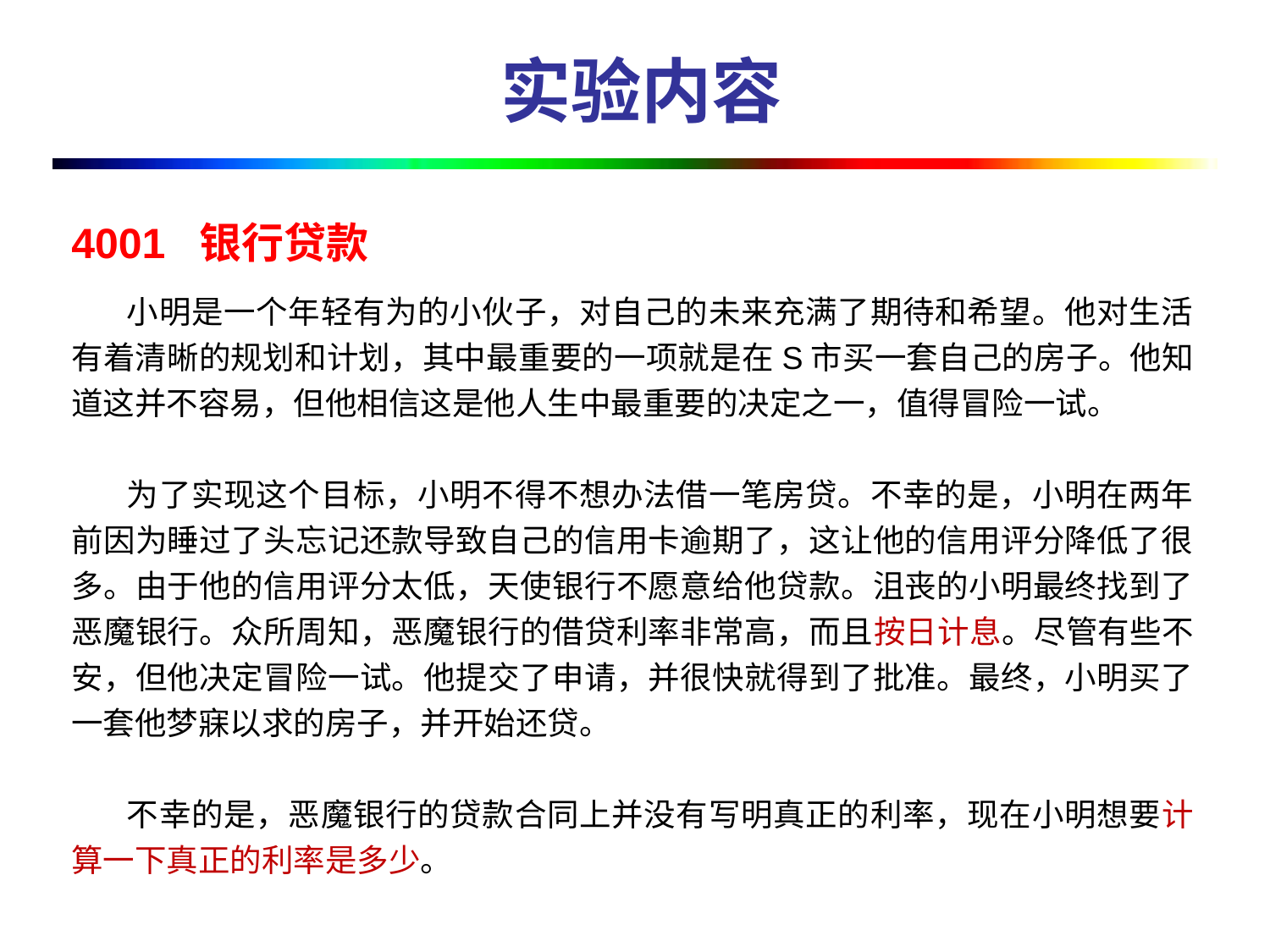

# 实验内容
4001  银行贷款

      小明是一个年轻有为的小伙子，对自己的未来充满了期待和希望。他对生活有着清晰的规划和计划，其中最重要的一项就是在S市买一套自己的房子。他知道这并不容易，但他相信这是他人生中最重要的决定之一，值得冒险一试。

      为了实现这个目标，小明不得不想办法借一笔房贷。不幸的是，小明在两年前因为睡过了头忘记还款导致自己的信用卡逾期了，这让他的信用评分降低了很多。由于他的信用评分太低，天使银行不愿意给他贷款。沮丧的小明最终找到了恶魔银行。众所周知，恶魔银行的借贷利率非常高，而且按日计息。尽管有些不安，但他决定冒险一试。他提交了申请，并很快就得到了批准。最终，小明买了一套他梦寐以求的房子，并开始还贷。

      不幸的是，恶魔银行的贷款合同上并没有写明真正的利率，现在小明想要计算一下真正的利率是多少。